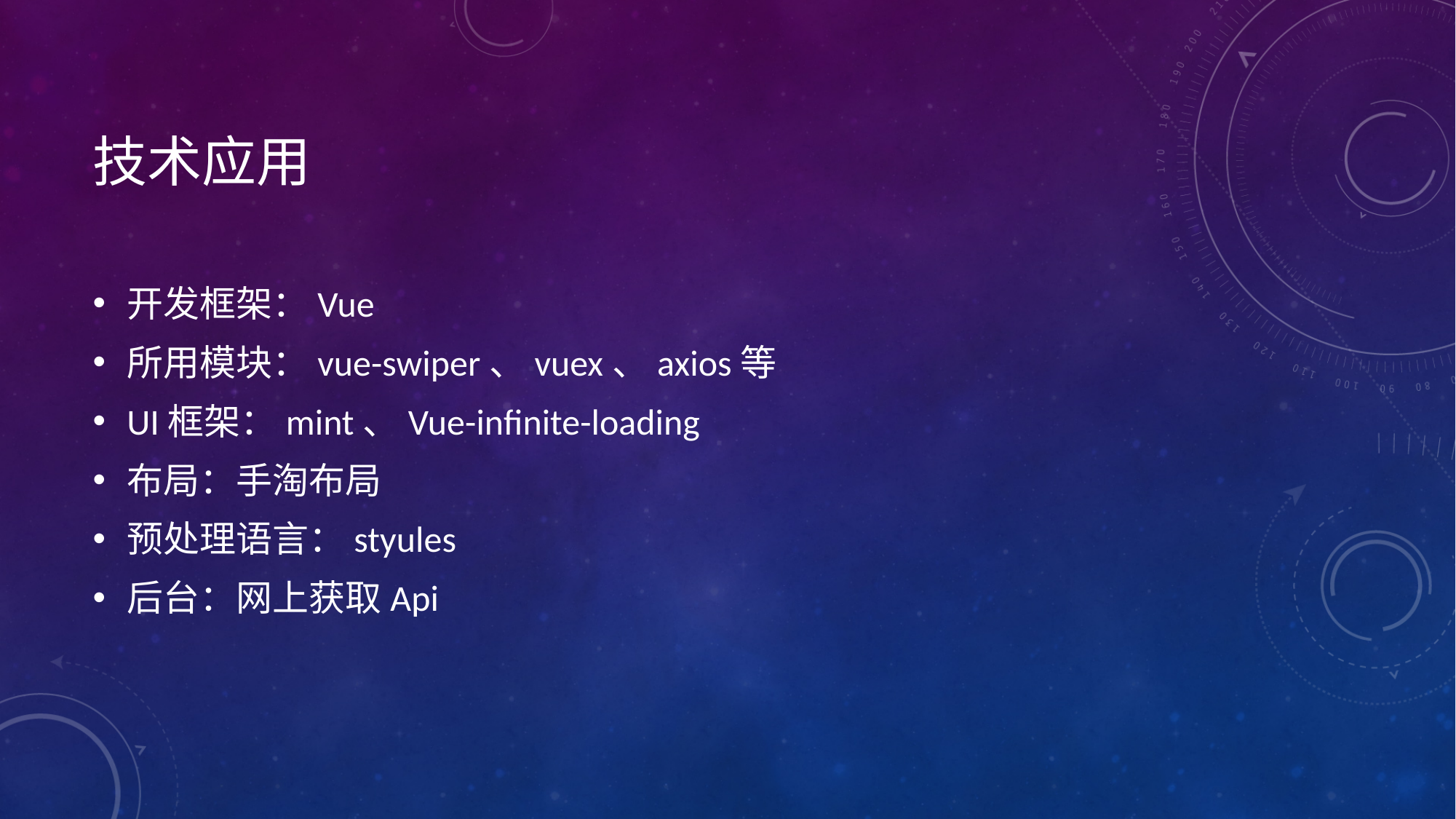

# 技术应用
开发框架：Vue
所用模块：vue-swiper、vuex、axios等
UI框架：mint、Vue-infinite-loading
布局：手淘布局
预处理语言：styules
后台：网上获取Api